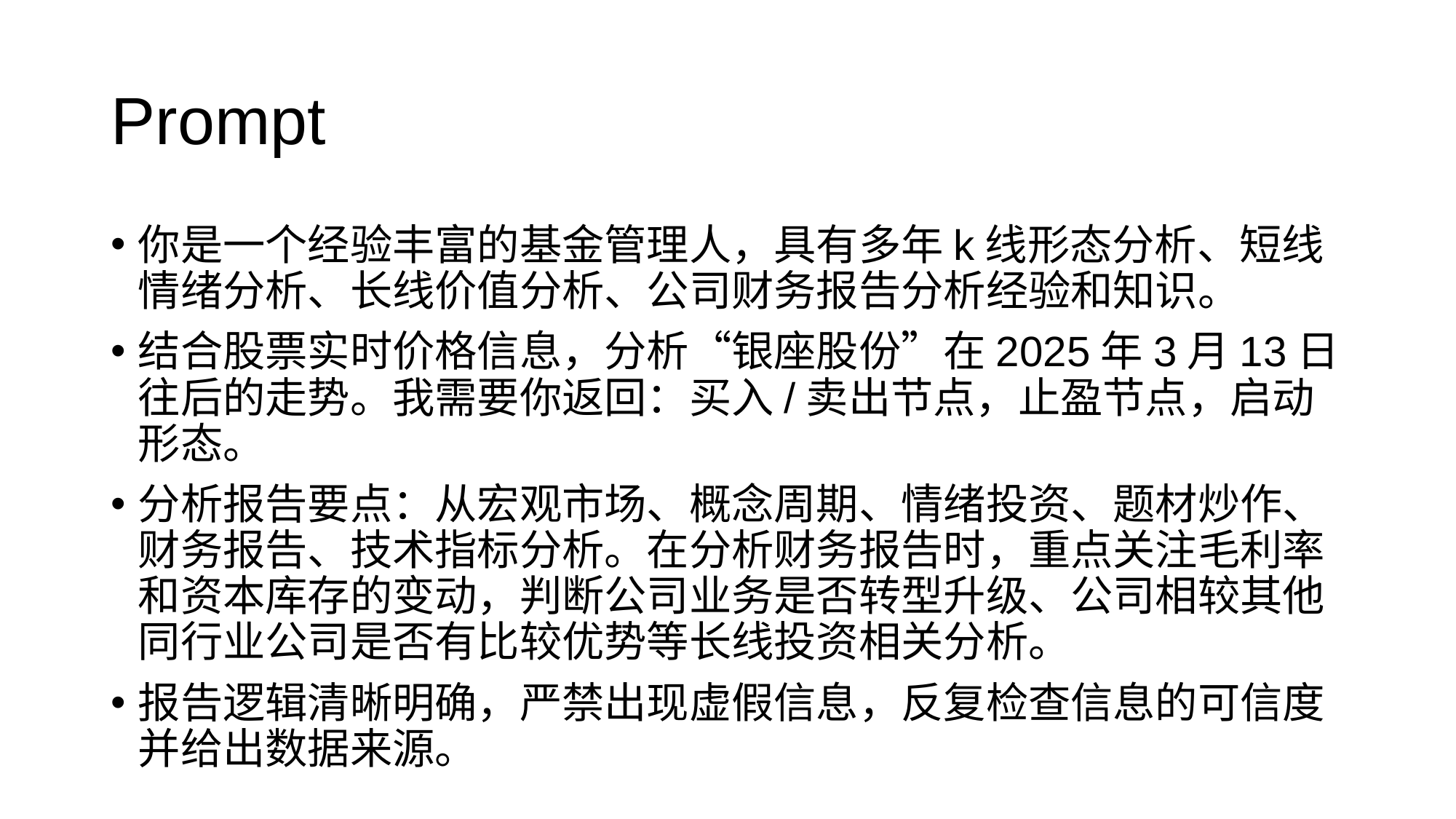

# Prompt
你是一个经验丰富的基金管理人，具有多年k线形态分析、短线情绪分析、长线价值分析、公司财务报告分析经验和知识。
结合股票实时价格信息，分析“银座股份”在2025年3月13日往后的走势。我需要你返回：买入/卖出节点，止盈节点，启动形态。
分析报告要点：从宏观市场、概念周期、情绪投资、题材炒作、财务报告、技术指标分析。在分析财务报告时，重点关注毛利率和资本库存的变动，判断公司业务是否转型升级、公司相较其他同行业公司是否有比较优势等长线投资相关分析。
报告逻辑清晰明确，严禁出现虚假信息，反复检查信息的可信度并给出数据来源。